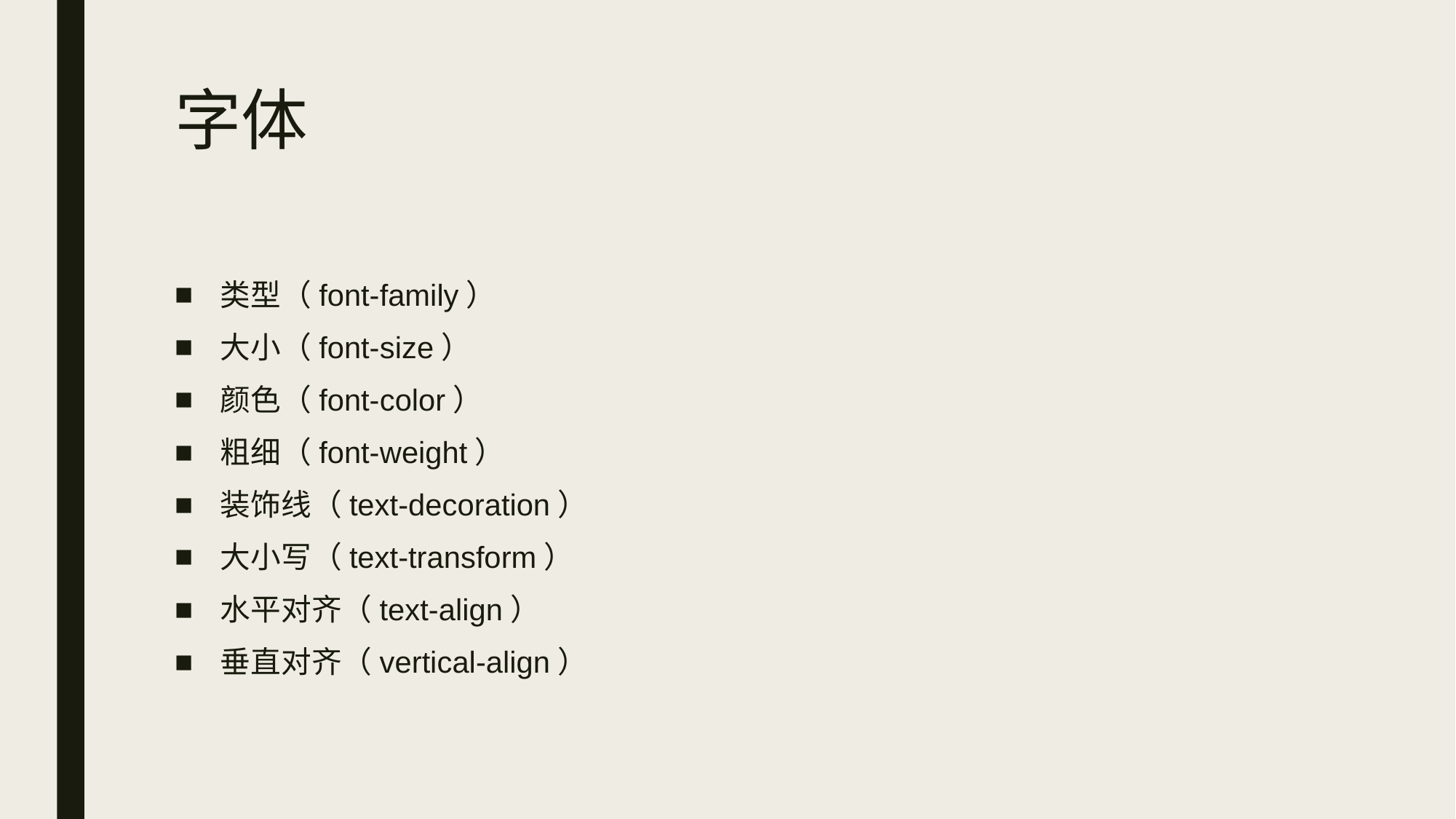

# 字体
类型（font-family）
大小（font-size）
颜色（font-color）
粗细（font-weight）
装饰线（text-decoration）
大小写（text-transform）
水平对齐（text-align）
垂直对齐（vertical-align）